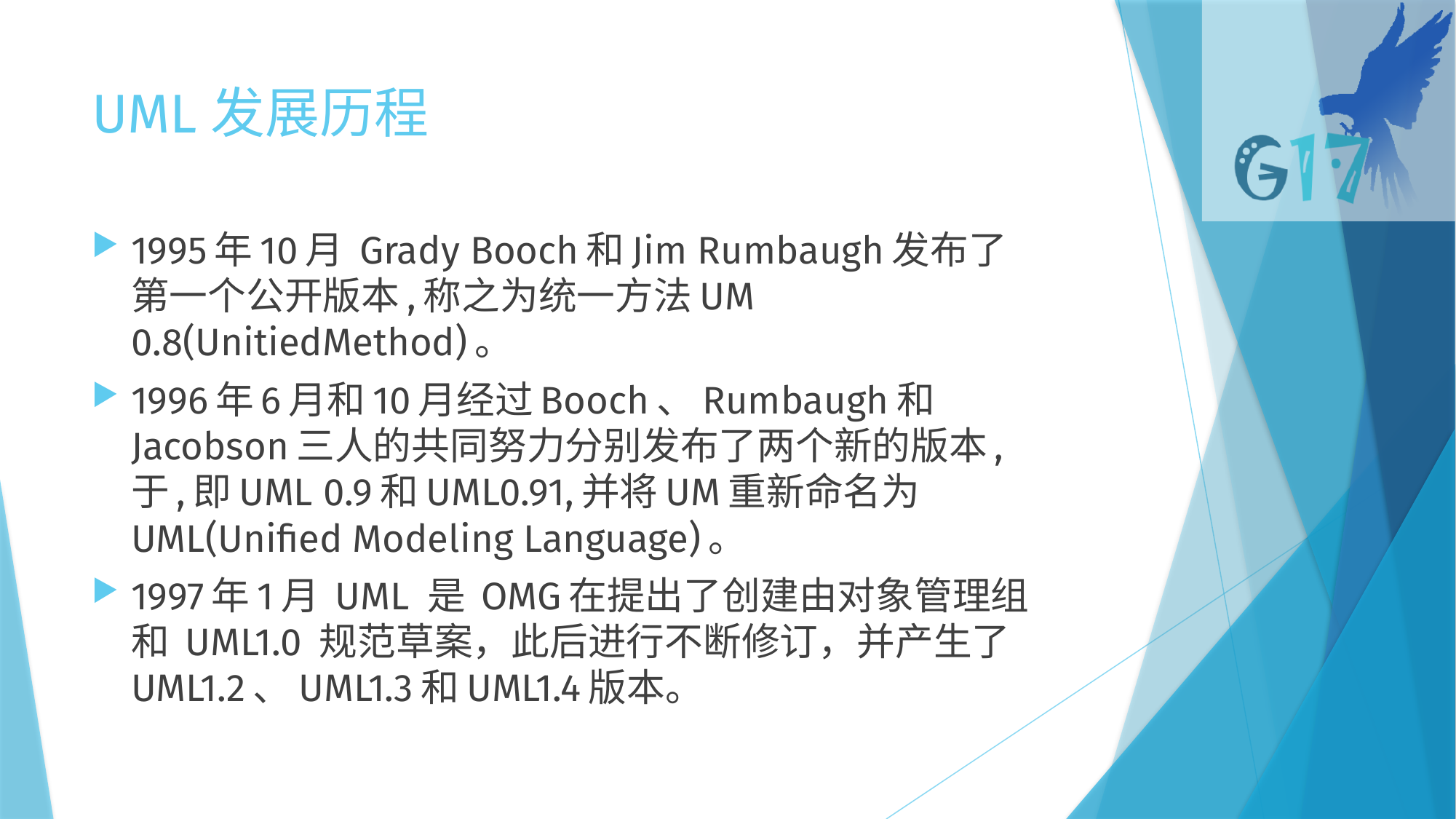

# UML发展历程

1995年10月 Grady Booch和Jim Rumbaugh发布了第一个公开版本,称之为统一方法UM 0.8(UnitiedMethod)。
1996年6月和10月经过Booch、Rumbaugh和Jacobson三人的共同努力分别发布了两个新的版本,于,即UML 0.9和UML0.91,并将UM重新命名为UML(Unified Modeling Language)。
1997年1月 UML 是 OMG在提出了创建由对象管理组和 UML1.0 规范草案，此后进行不断修订，并产生了UML1.2、UML1.3和UML1.4版本。